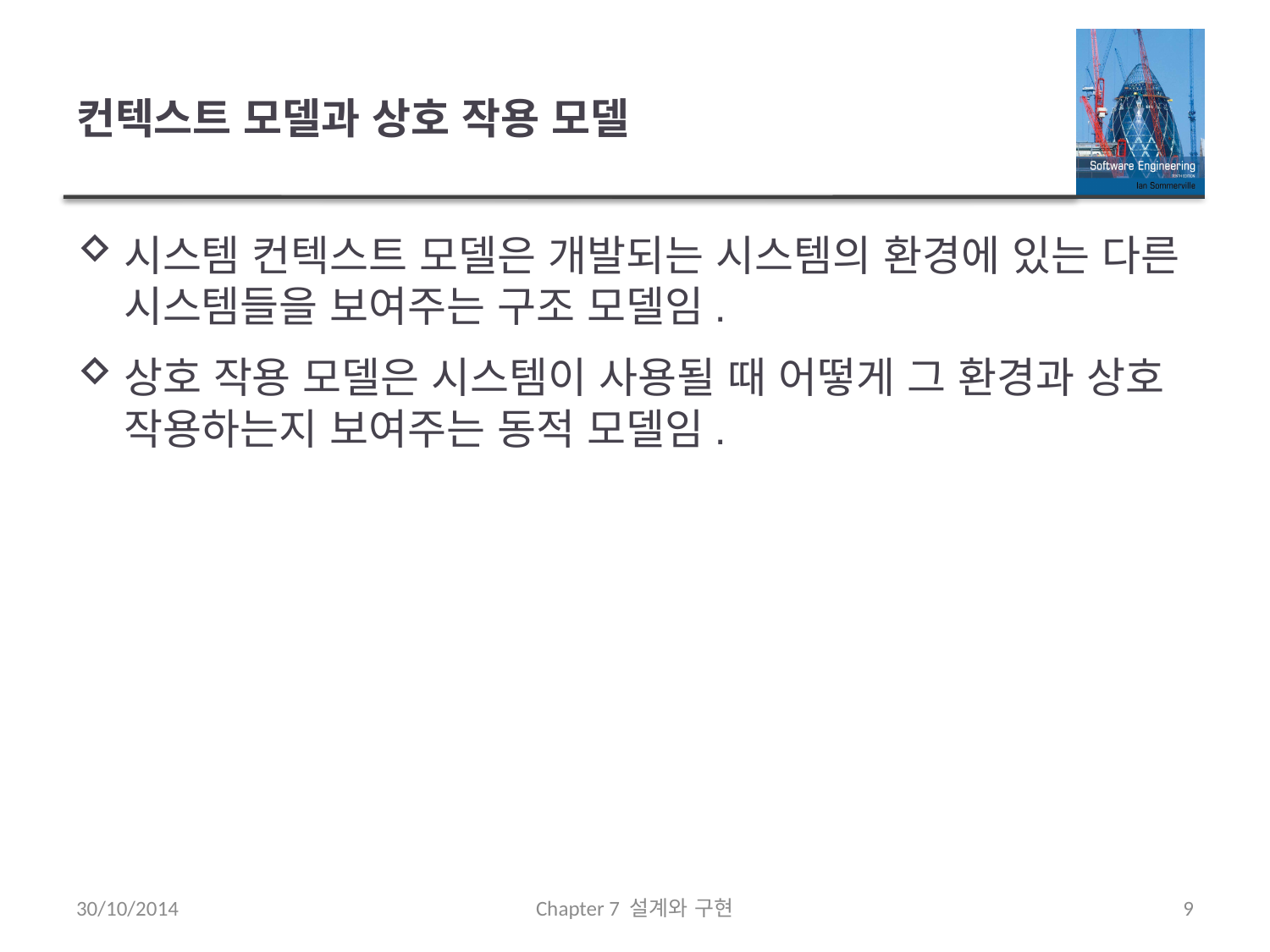

# 컨텍스트 모델과 상호 작용 모델
시스템 컨텍스트 모델은 개발되는 시스템의 환경에 있는 다른 시스템들을 보여주는 구조 모델임.
상호 작용 모델은 시스템이 사용될 때 어떻게 그 환경과 상호 작용하는지 보여주는 동적 모델임.

30/10/2014
Chapter 7 설계와 구현
9